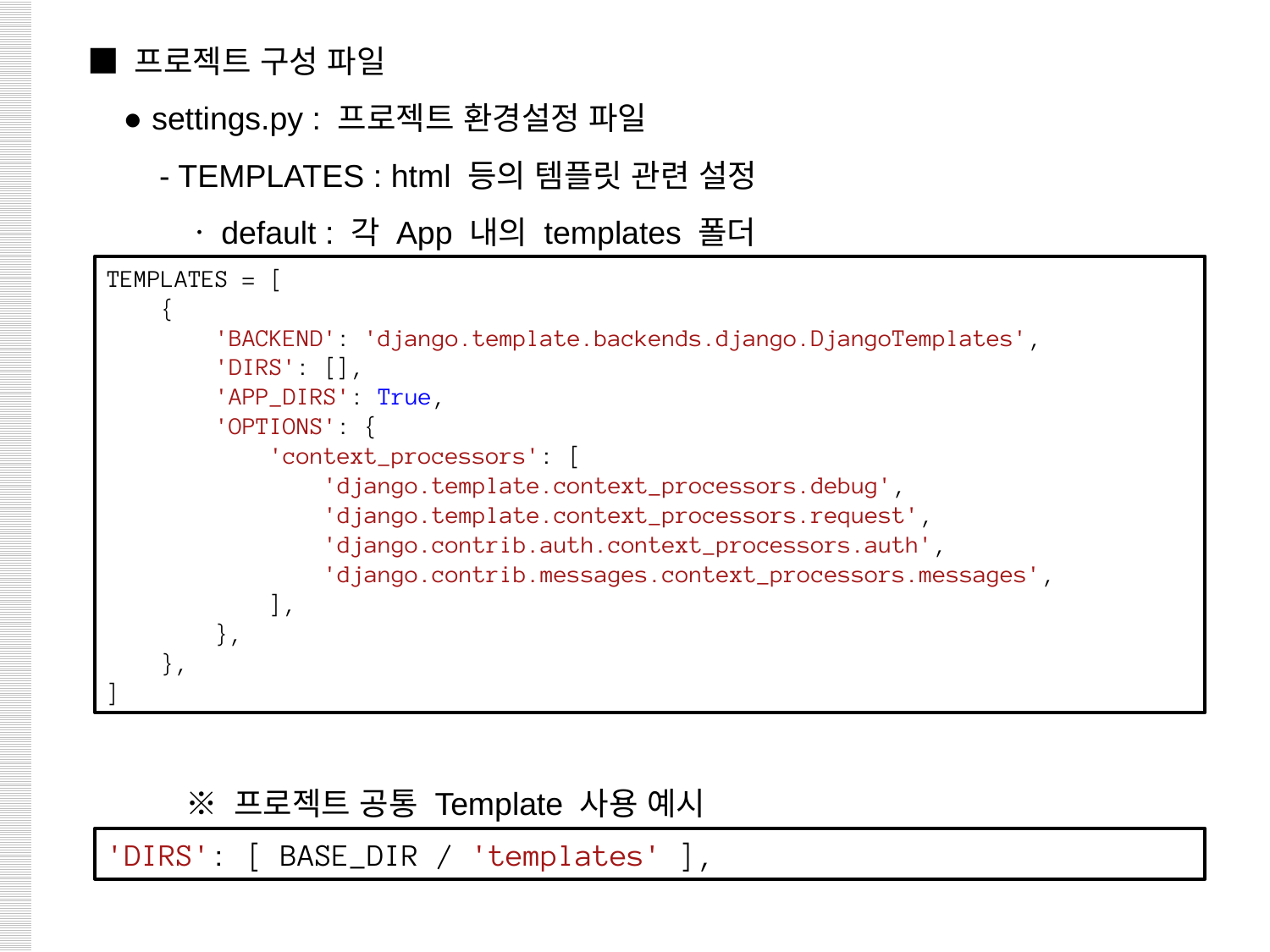

■ 프로젝트 구성 파일
    ● settings.py : 프로젝트 환경설정 파일
        - TEMPLATES : html 등의 템플릿 관련 설정
          ㆍdefault : 각 App 내의 templates 폴더

           ※ 프로젝트 공통 Template 사용 예시
TEMPLATES = [
    {
        'BACKEND': 'django.template.backends.django.DjangoTemplates',
        'DIRS': [],
        'APP_DIRS': True,
        'OPTIONS': {
            'context_processors': [
                'django.template.context_processors.debug',
                'django.template.context_processors.request',
                'django.contrib.auth.context_processors.auth',
                'django.contrib.messages.context_processors.messages',
            ],
        },
    },
]
'DIRS': [ BASE_DIR / 'templates' ],